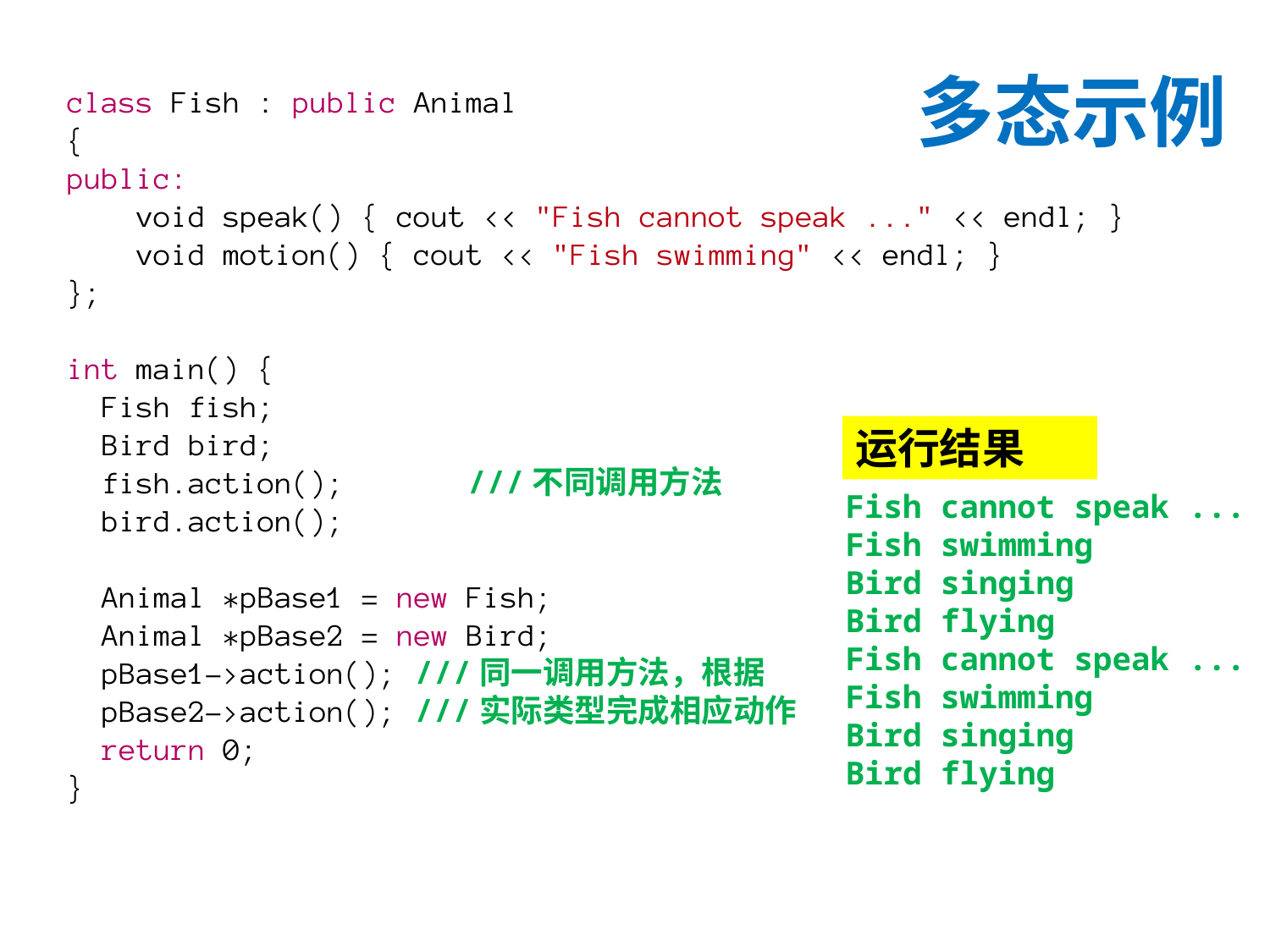

# 多态示例
class Fish : public Animal
{
public:
    void speak() { cout << "Fish cannot speak ..." << endl; }
    void motion() { cout << "Fish swimming" << endl; }
};

int main() {
  Fish fish;
  Bird bird;
  fish.action();	 ///不同调用方法
  bird.action();

  Animal *pBase1 = new Fish;
  Animal *pBase2 = new Bird;
  pBase1->action(); ///同一调用方法，根据
  pBase2->action(); ///实际类型完成相应动作
  return 0;
}

运行结果
Fish cannot speak ...
Fish swimming
Bird singing
Bird flying
Fish cannot speak ...
Fish swimming
Bird singing
Bird flying